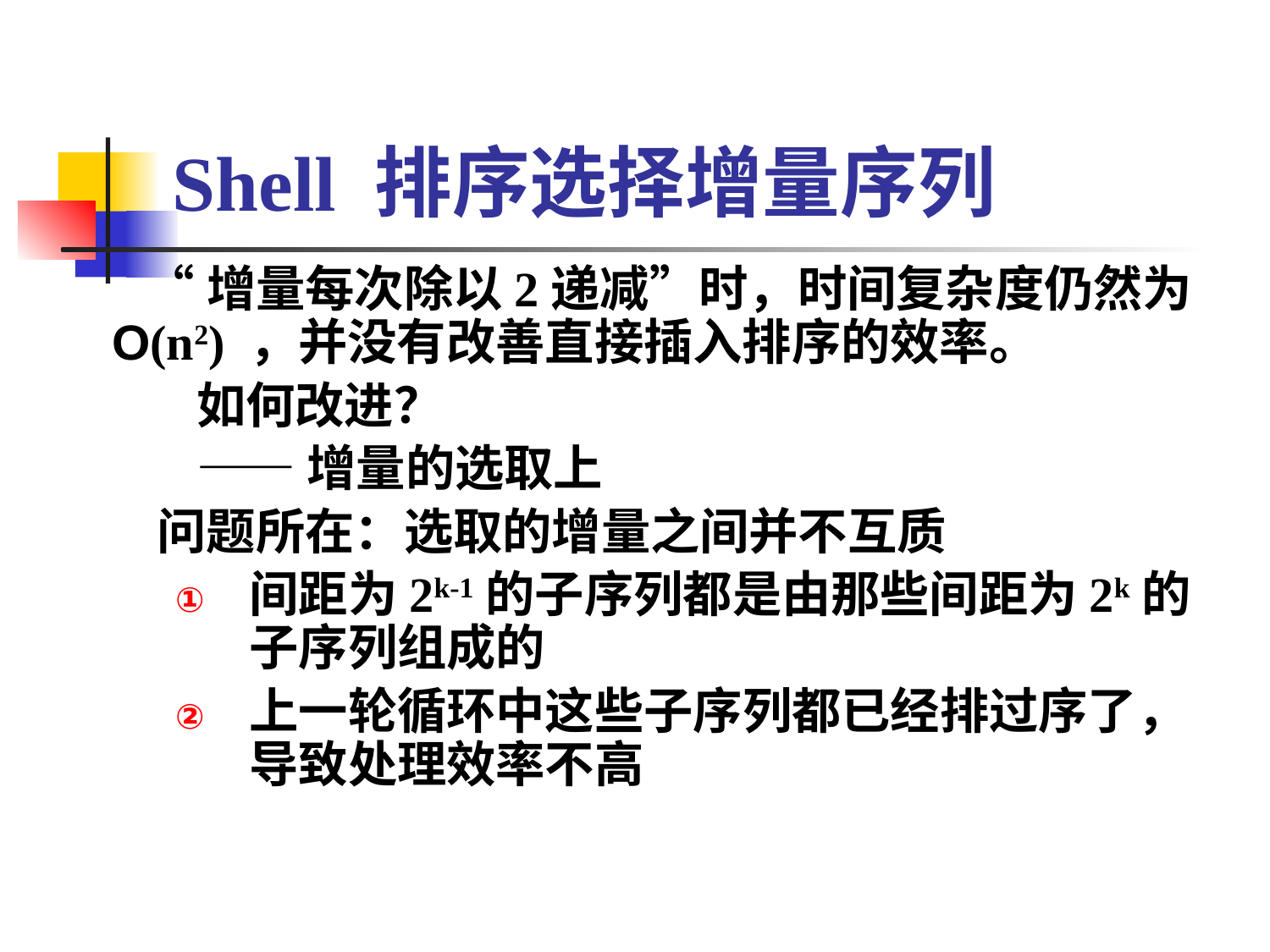

Shell 排序选择增量序列
   “增量每次除以2递减”时，时间复杂度仍然为O(n2) ，并没有改善直接插入排序的效率。
	如何改进？
	——增量的选取上
   问题所在：选取的增量之间并不互质
间距为2k-1的子序列都是由那些间距为2k的子序列组成的
上一轮循环中这些子序列都已经排过序了，导致处理效率不高
24